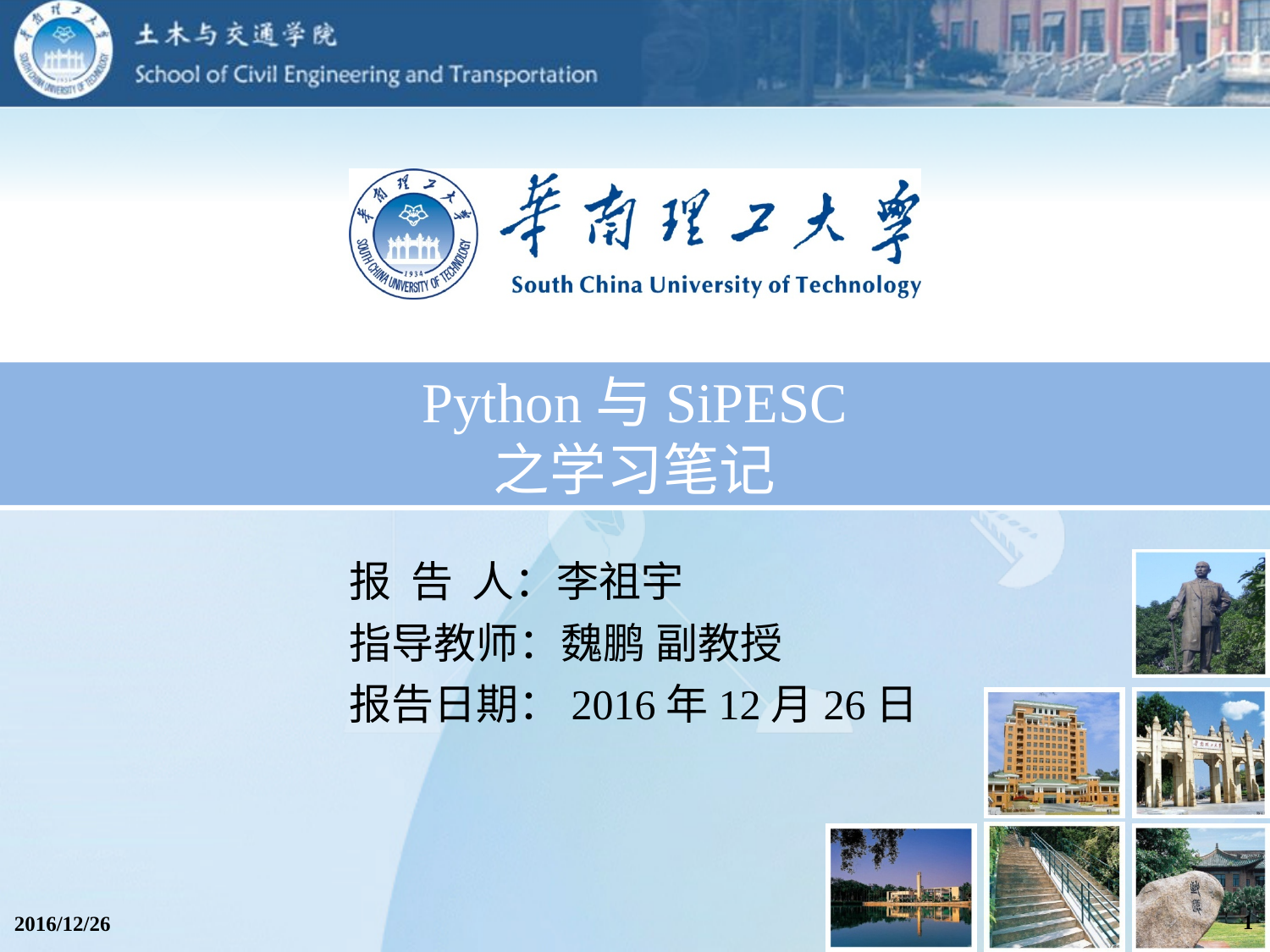

Python与SiPESC
之学习笔记
报  告  人：李祖宇
指导教师：魏鹏 副教授
报告日期：2016年12月26日
1
2016/12/26